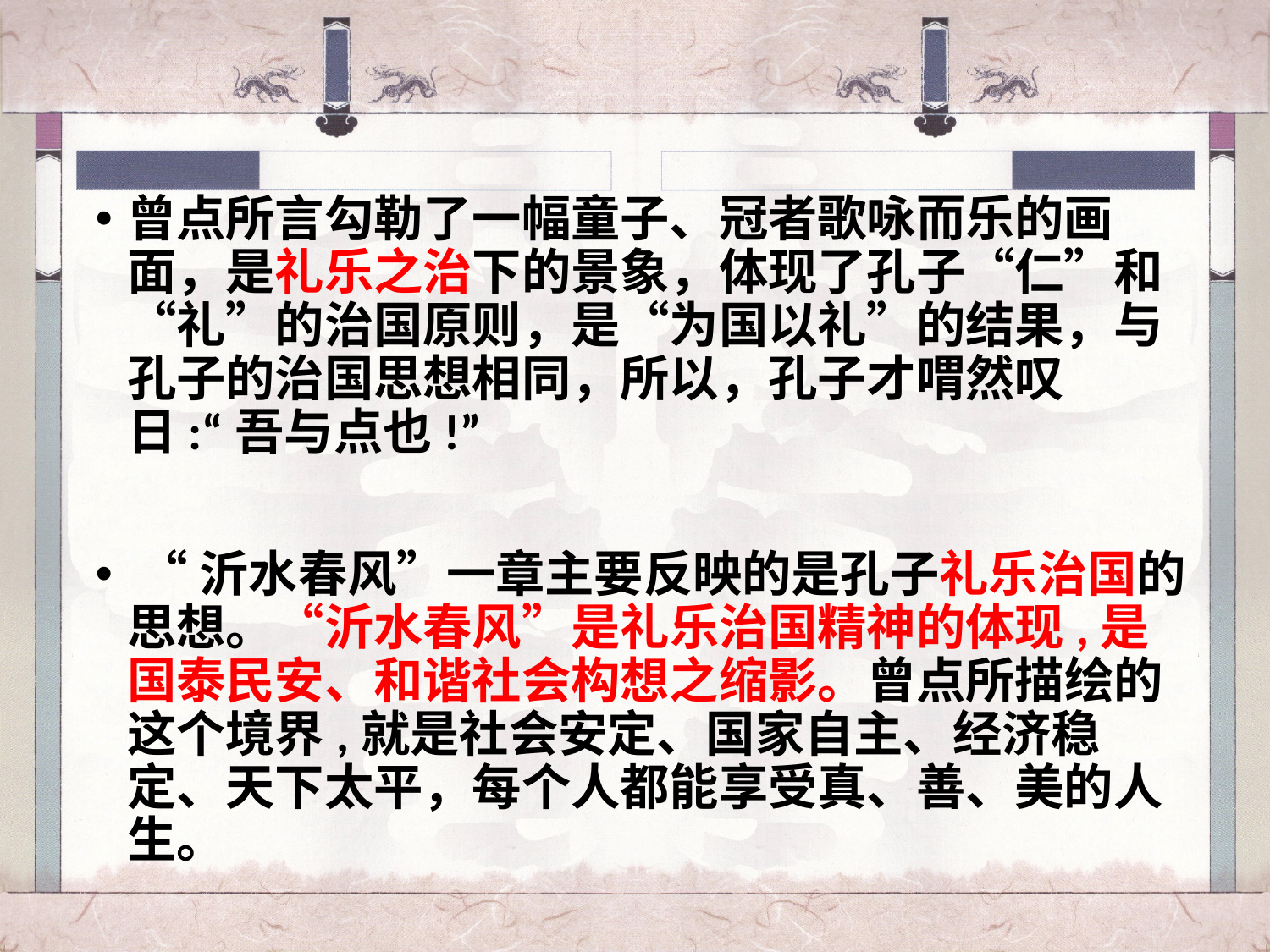

曾点所言勾勒了一幅童子、冠者歌咏而乐的画面，是礼乐之治下的景象，体现了孔子“仁”和“礼”的治国原则，是“为国以礼”的结果，与孔子的治国思想相同，所以，孔子才喟然叹日:“吾与点也!”

 “沂水春风”一章主要反映的是孔子礼乐治国的思想。“沂水春风”是礼乐治国精神的体现,是国泰民安、和谐社会构想之缩影。曾点所描绘的这个境界,就是社会安定、国家自主、经济稳定、天下太平，每个人都能享受真、善、美的人生。